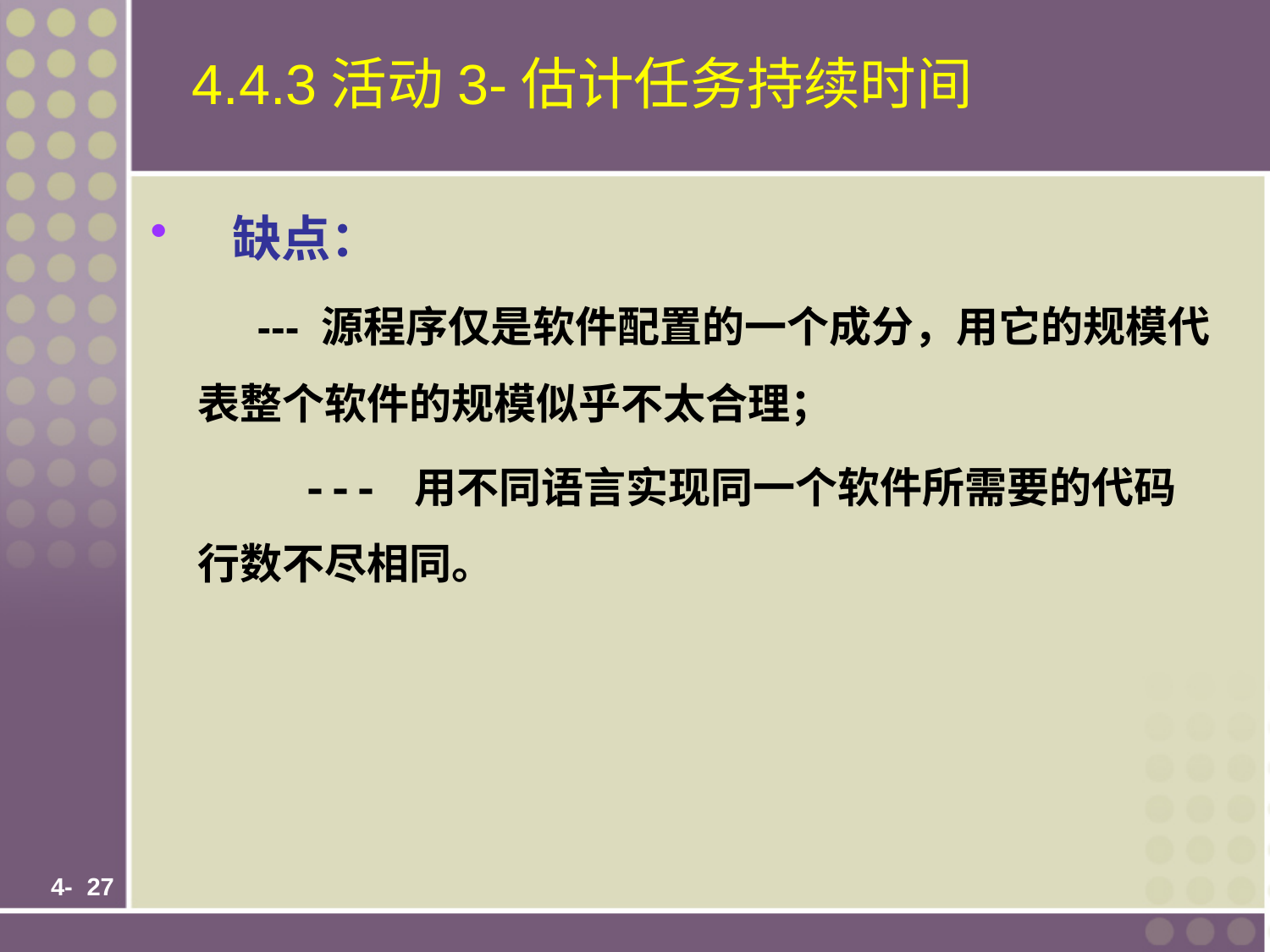

4.4.3活动3-估计任务持续时间
  缺点：
         --- 源程序仅是软件配置的一个成分，用它的规模代表整个软件的规模似乎不太合理；
      --- 用不同语言实现同一个软件所需要的代码行数不尽相同。

  4-  27